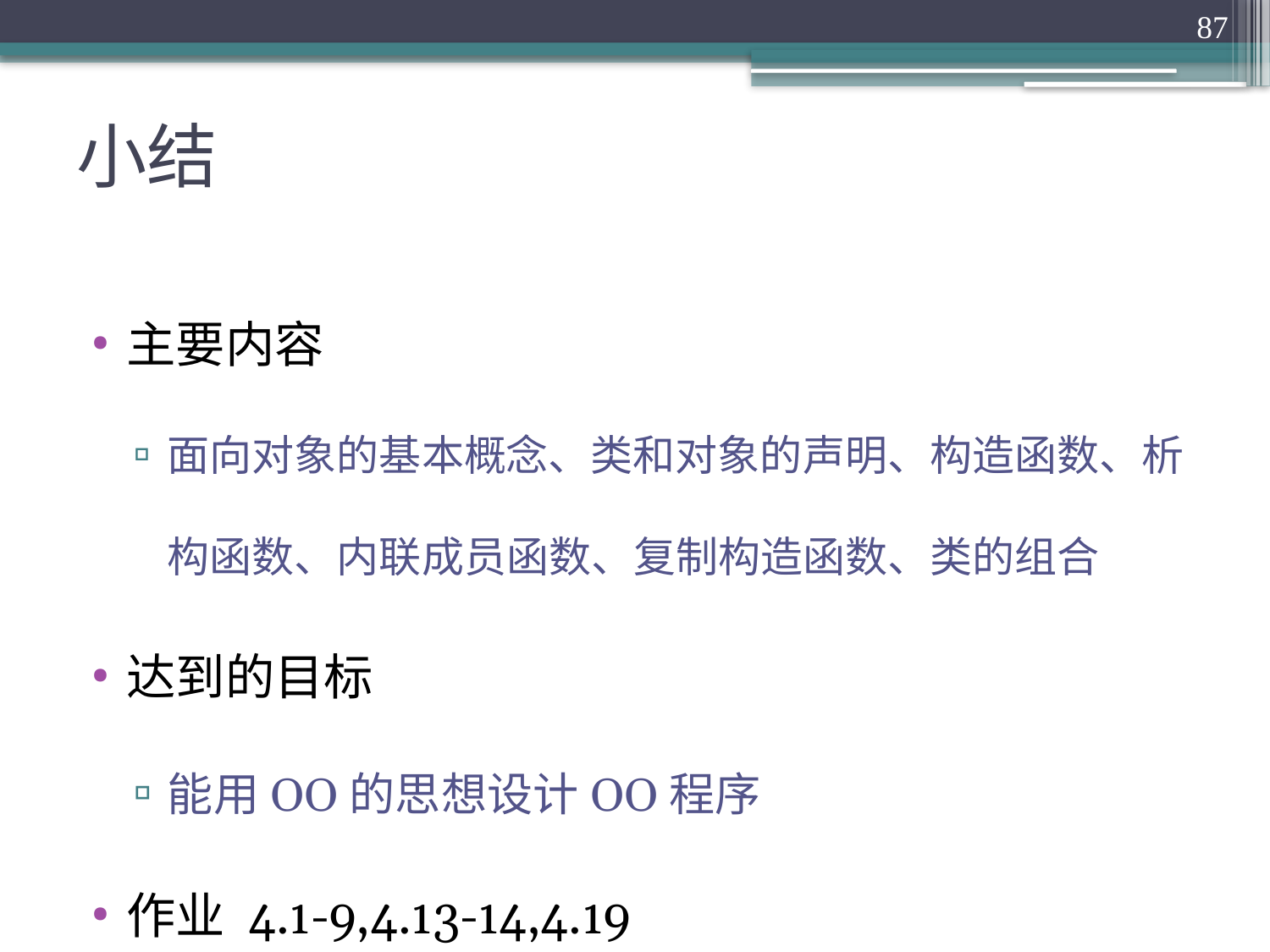

87
# 小结
主要内容
面向对象的基本概念、类和对象的声明、构造函数、析构函数、内联成员函数、复制构造函数、类的组合
达到的目标
能用OO的思想设计OO程序
作业 4.1-9,4.13-14,4.19